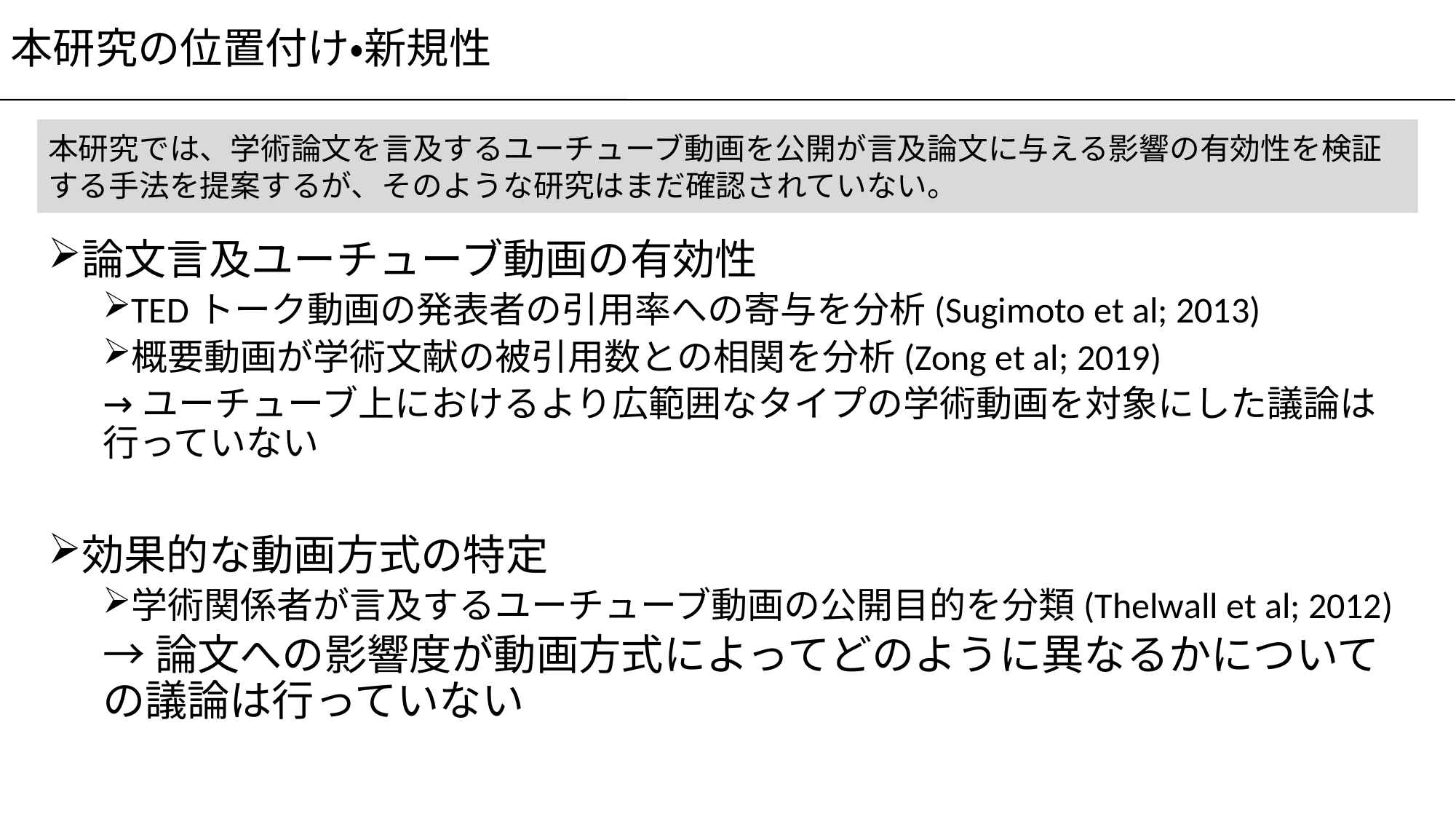

本研究の位置付け・新規性
本研究では、学術論文を言及するユーチューブ動画を公開が言及論文に与える影響の有効性を検証する手法を提案するが、そのような研究はまだ確認されていない。
論文言及ユーチューブ動画の有効性
TEDトーク動画の発表者の引用率への寄与を分析(Sugimoto et al; 2013)
概要動画が学術文献の被引用数との相関を分析(Zong et al; 2019)
→ユーチューブ上におけるより広範囲なタイプの学術動画を対象にした議論は行っていない

効果的な動画方式の特定
学術関係者が言及するユーチューブ動画の公開目的を分類(Thelwall et al; 2012)
→論文への影響度が動画方式によってどのように異なるかについての議論は行っていない